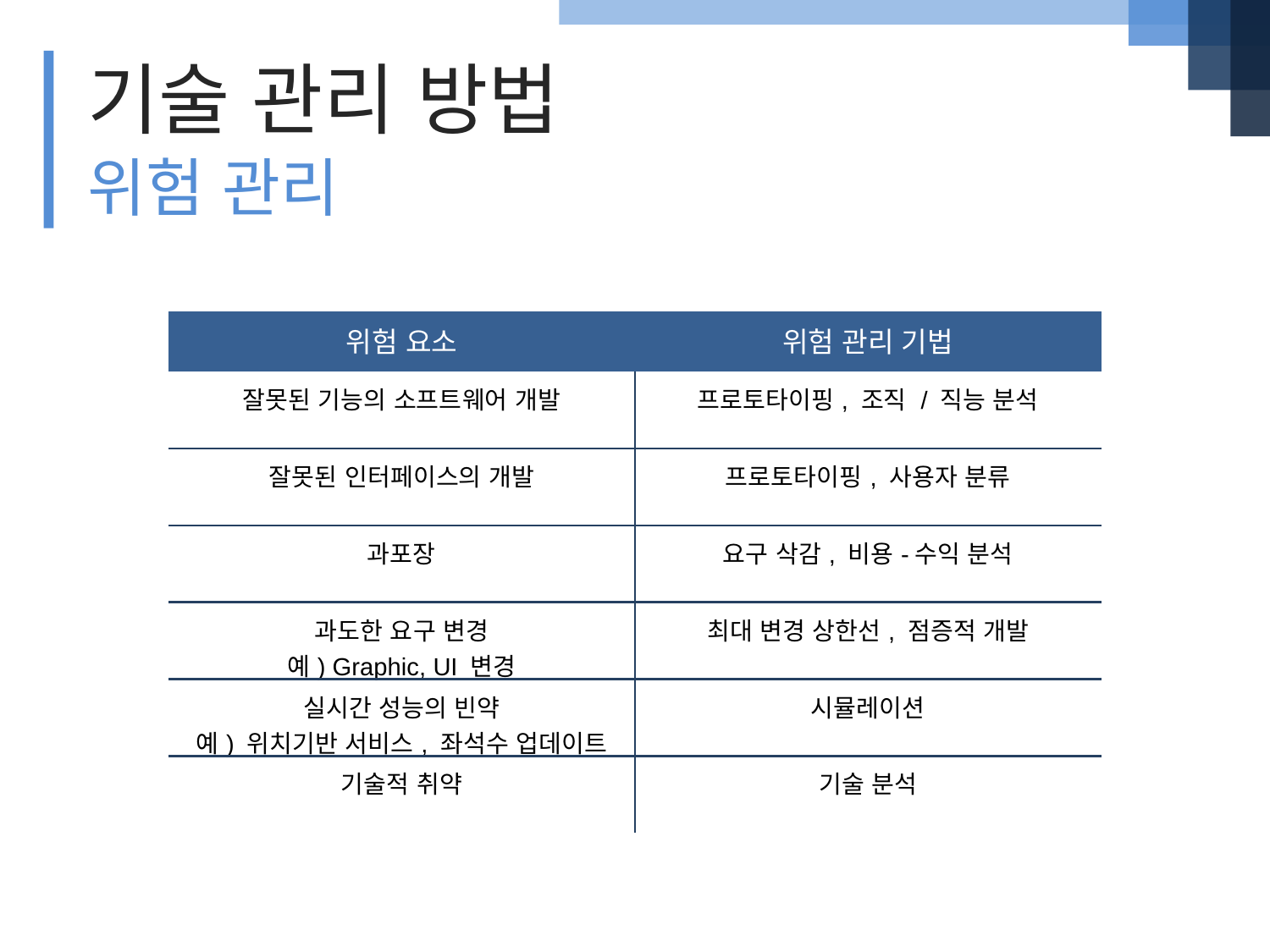

기술 관리 방법

위험 관리
| 위험 요소 | 위험 관리 기법 |
| --- | --- |
| 잘못된 기능의 소프트웨어 개발 | 프로토타이핑, 조직 / 직능 분석 |
| 잘못된 인터페이스의 개발 | 프로토타이핑, 사용자 분류 |
| 과포장 | 요구 삭감, 비용-수익 분석 |
| 과도한 요구 변경 예) Graphic, UI 변경 | 최대 변경 상한선, 점증적 개발 |
| 실시간 성능의 빈약 예) 위치기반 서비스, 좌석수 업데이트 | 시뮬레이션 |
| 기술적 취약 | 기술 분석 |